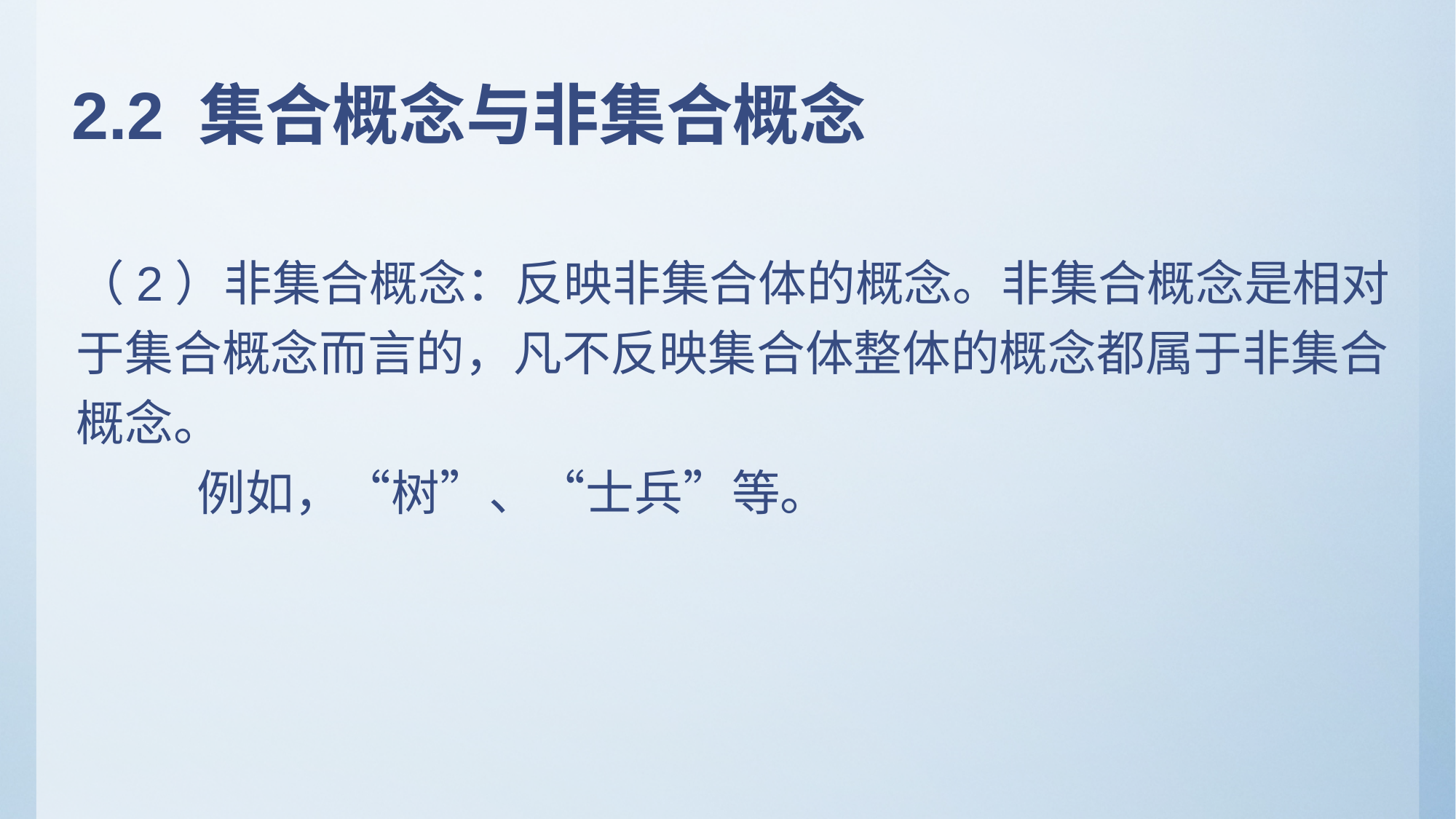

# 2.2 集合概念与非集合概念

（2）非集合概念：反映非集合体的概念。非集合概念是相对于集合概念而言的，凡不反映集合体整体的概念都属于非集合概念。
          例如，“树”、“士兵”等。